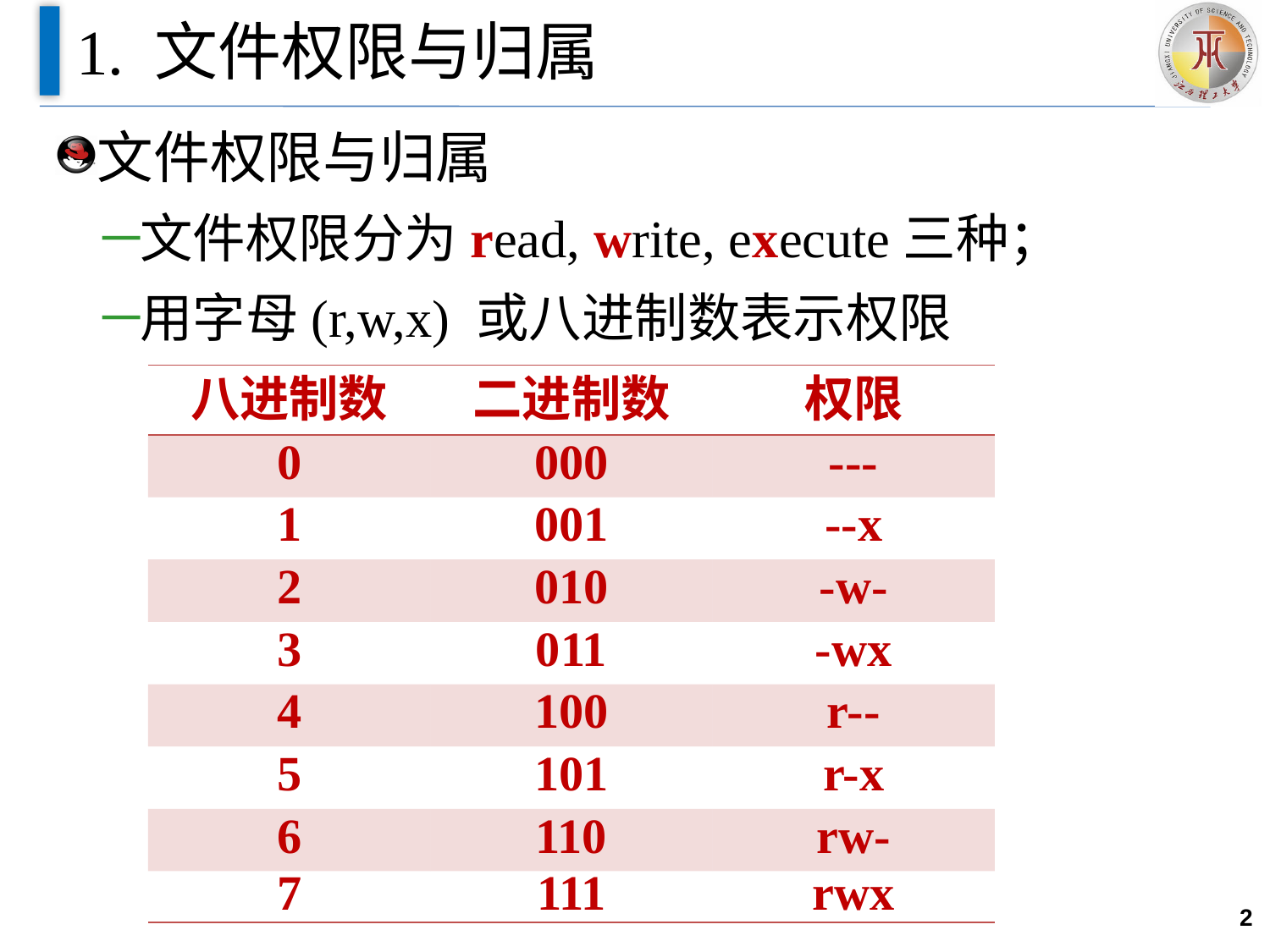

# 1. 文件权限与归属
文件权限与归属
文件权限分为read, write, execute三种；
用字母(r,w,x) 或八进制数表示权限
| 八进制数 | 二进制数 | 权限 |
| --- | --- | --- |
| 0 | 000 | --- |
| 1 | 001 | --x |
| 2 | 010 | -w- |
| 3 | 011 | -wx |
| 4 | 100 | r-- |
| 5 | 101 | r-x |
| 6 | 110 | rw- |
| 7 | 111 | rwx |
2